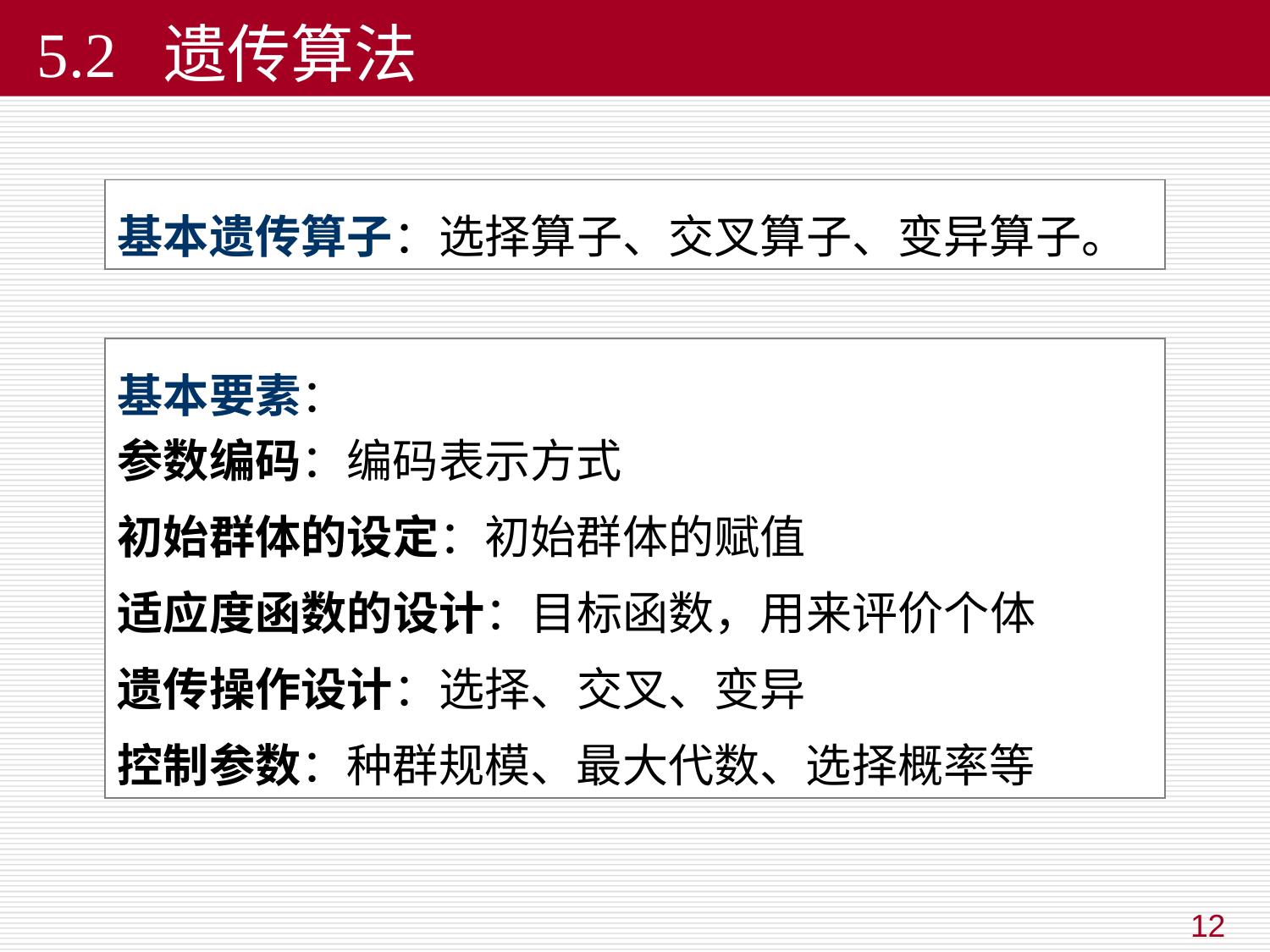

# 5.2  遗传算法
基本遗传算子：选择算子、交叉算子、变异算子。
基本要素：
参数编码：编码表示方式
初始群体的设定：初始群体的赋值
适应度函数的设计：目标函数，用来评价个体
遗传操作设计：选择、交叉、变异
控制参数：种群规模、最大代数、选择概率等
12